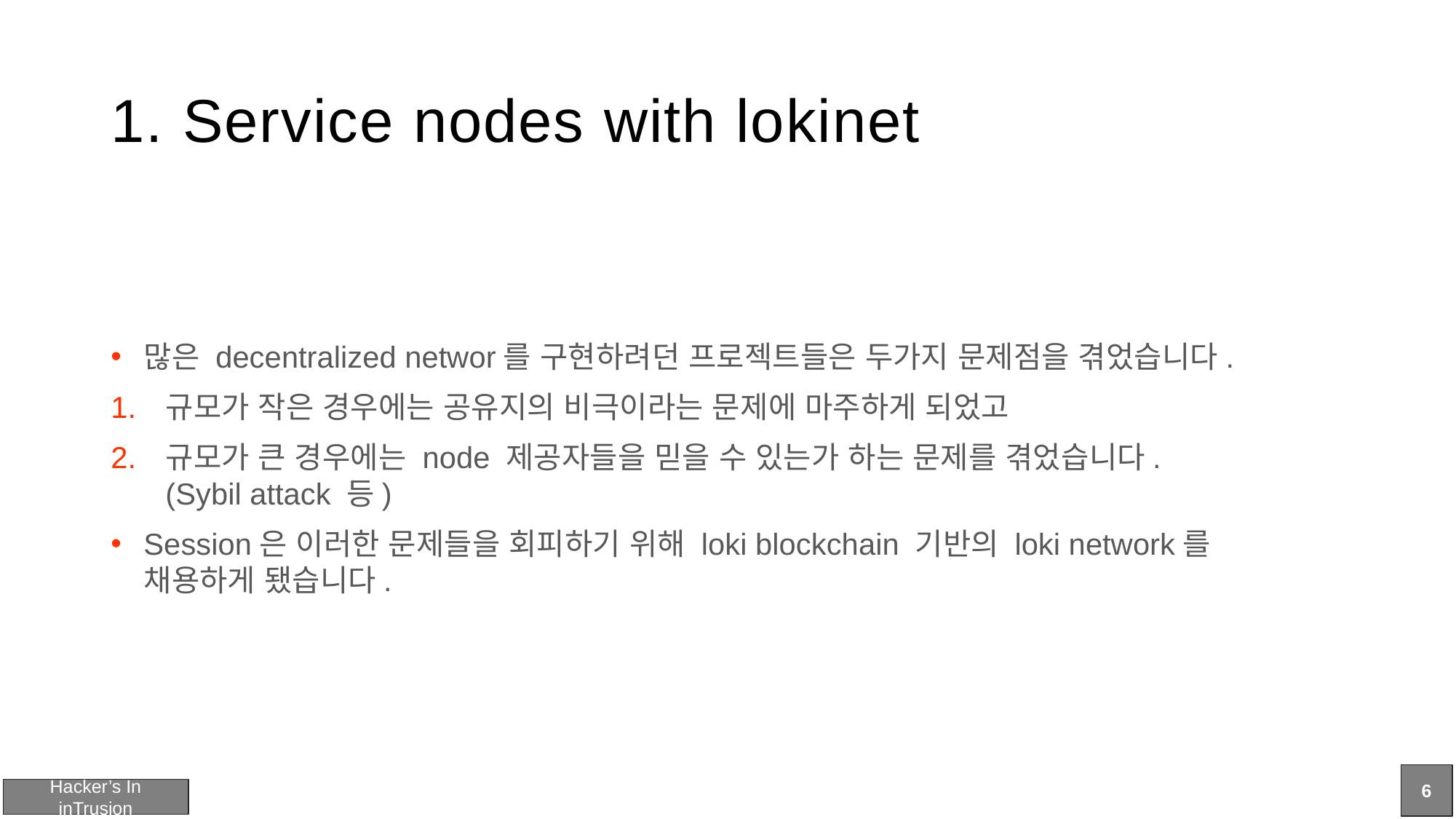

# 1. Service nodes with lokinet

많은 decentralized networ를 구현하려던 프로젝트들은 두가지 문제점을 겪었습니다.
규모가 작은 경우에는 공유지의 비극이라는 문제에 마주하게 되었고
규모가 큰 경우에는 node 제공자들을 믿을 수 있는가 하는 문제를 겪었습니다.(Sybil attack 등)
Session은 이러한 문제들을 회피하기 위해 loki blockchain 기반의 loki network를 채용하게 됐습니다.

6
Hacker’s In inTrusion